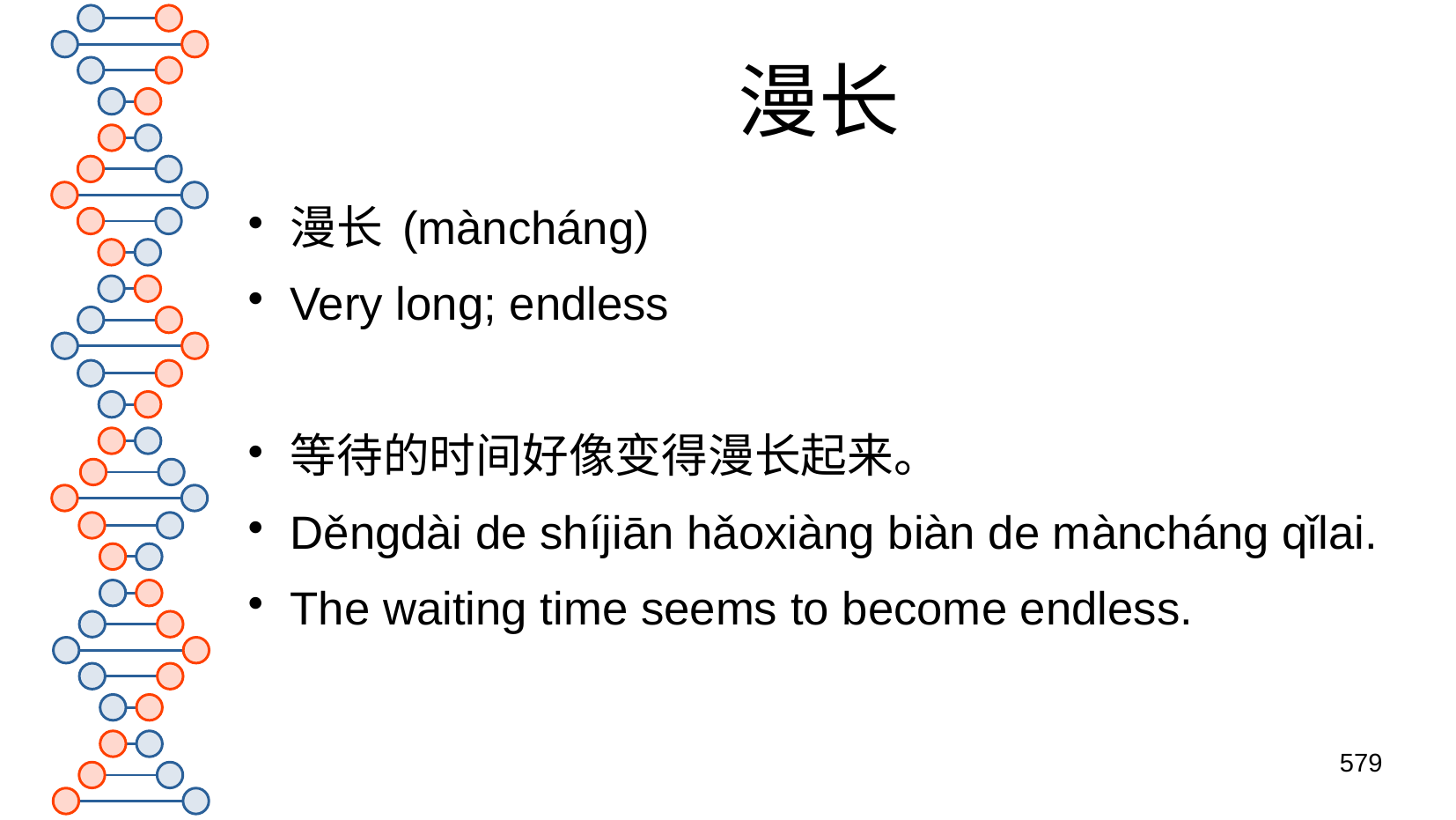

# 漫长
漫长 (màncháng)
Very long; endless

等待的时间好像变得漫长起来。
Děngdài de shíjiān hǎoxiàng biàn de màncháng qǐlai.
The waiting time seems to become endless.
579